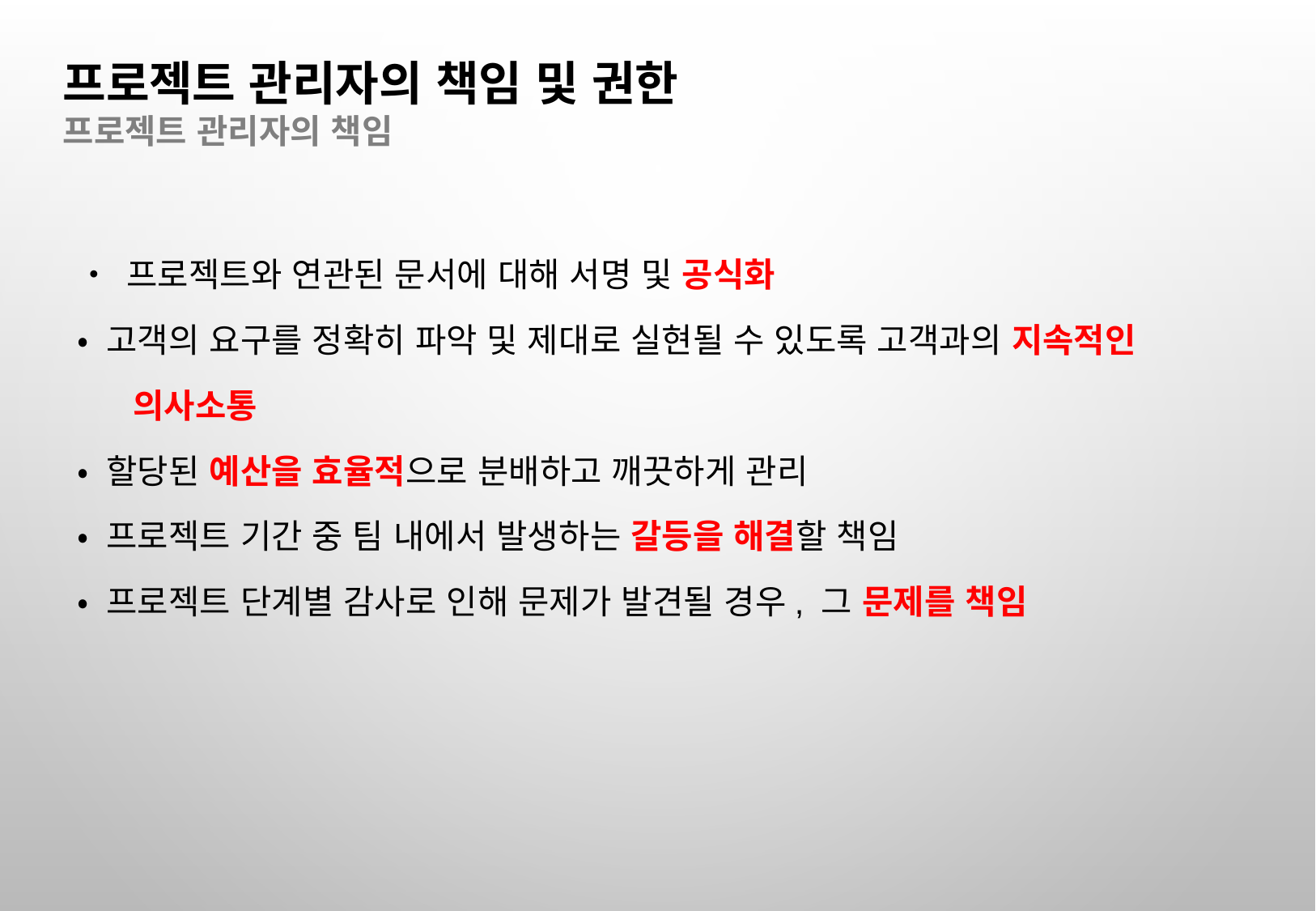

프로젝트 관리자의 책임 및 권한
프로젝트 관리자의 책임

• 프로젝트와 연관된 문서에 대해 서명 및 공식화
• 고객의 요구를 정확히 파악 및 제대로 실현될 수 있도록 고객과의 지속적인
     의사소통
• 할당된 예산을 효율적으로 분배하고 깨끗하게 관리
• 프로젝트 기간 중 팀 내에서 발생하는 갈등을 해결할 책임
• 프로젝트 단계별 감사로 인해 문제가 발견될 경우, 그 문제를 책임
12